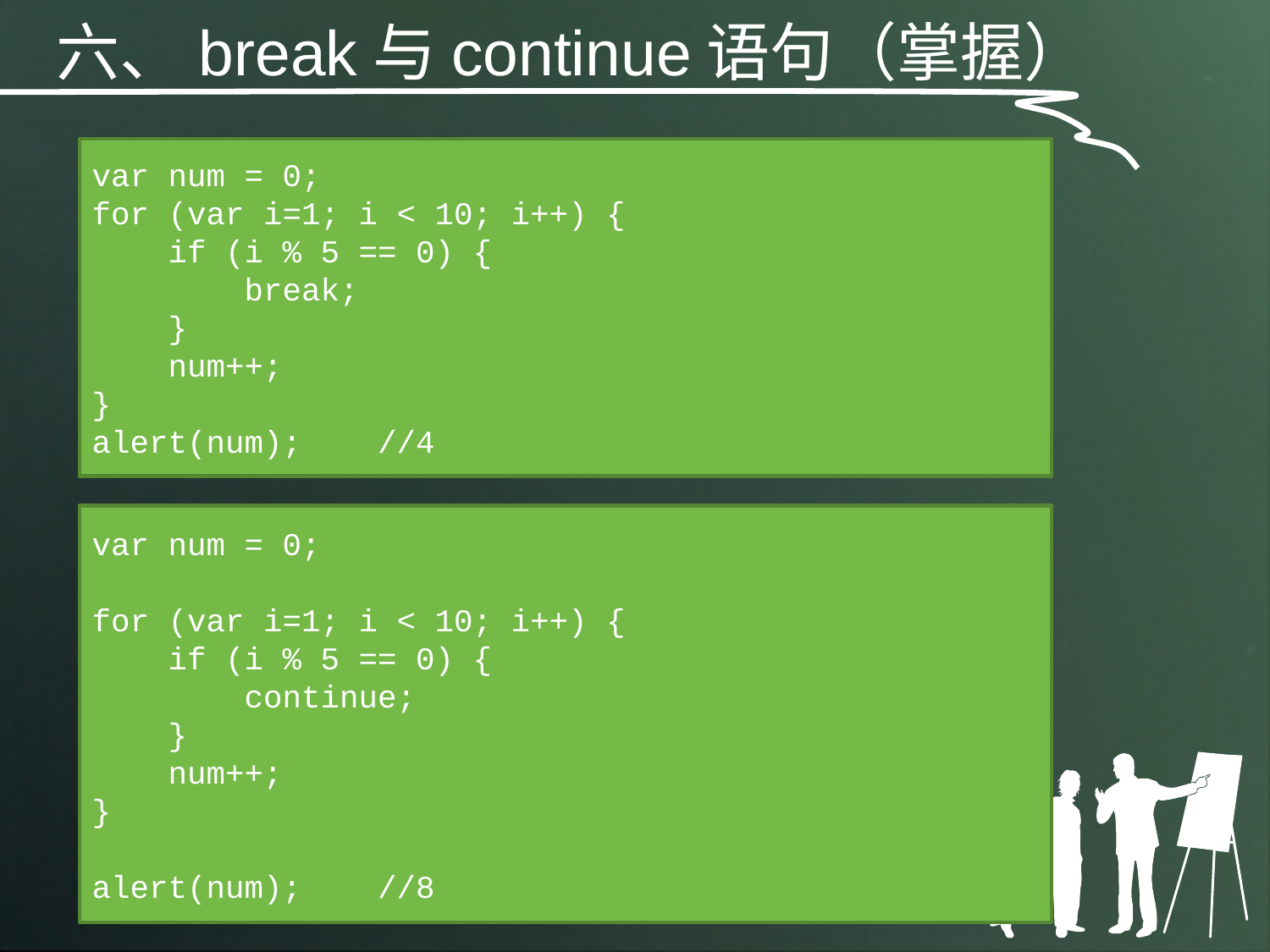

六、break与continue语句（掌握）

var num = 0;
for (var i=1; i < 10; i++) {
    if (i % 5 == 0) {
        break;
    }
    num++;
}
alert(num);    //4
var num = 0;

for (var i=1; i < 10; i++) {
    if (i % 5 == 0) {
        continue;
    }
    num++;
}

alert(num);    //8